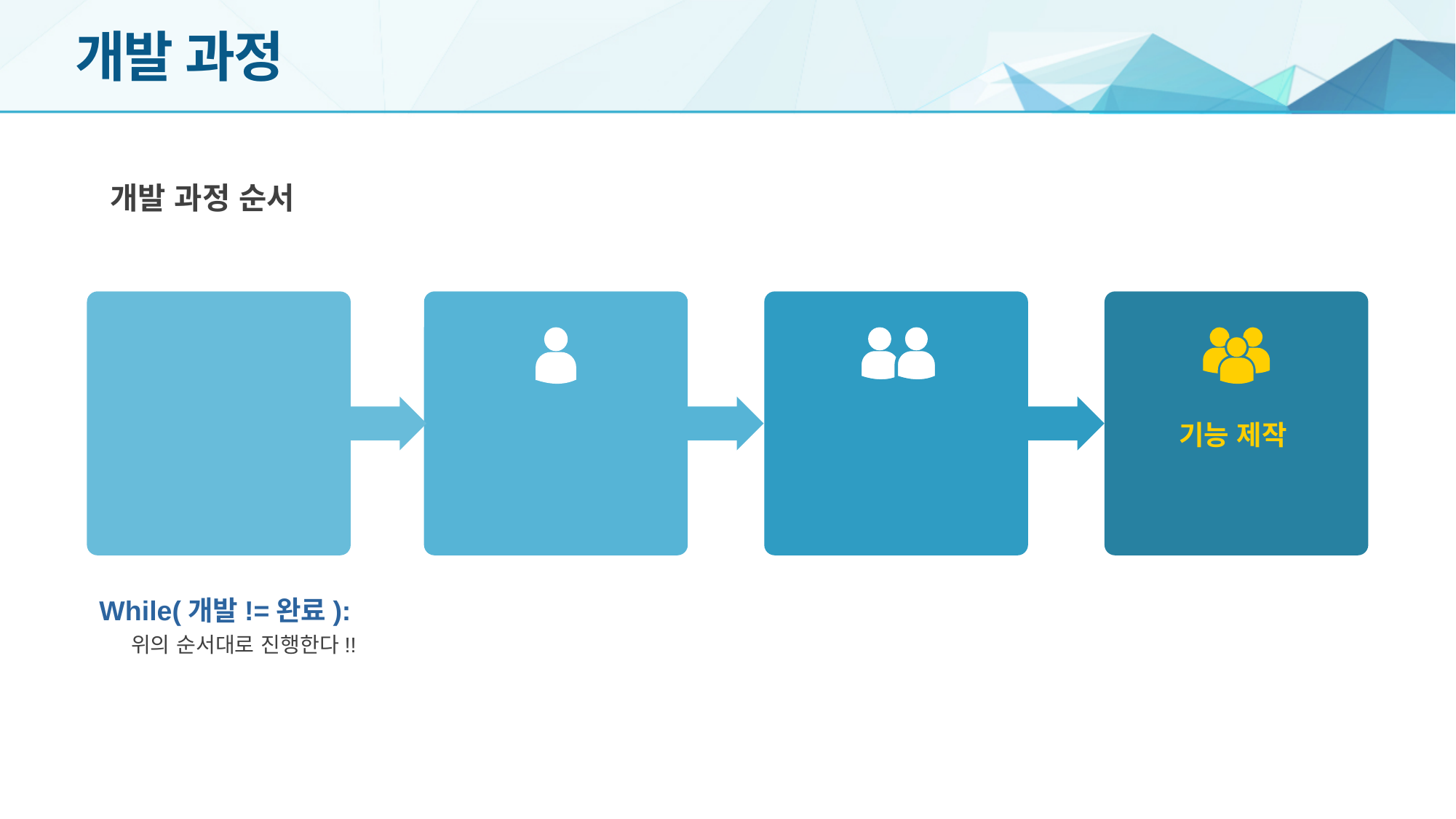

# 개발 과정
개발 과정 순서

START
아이디어 제시
디자인 구축
기능 제작
기능 제작에 필요한
아이디어를 스스로
제시
제시된 아이디어를
바탕으로 실제로
프로그램을 작성
위젯의 선정과 위치를
 구성하는 과정
While(개발!=완료):
   위의 순서대로 진행한다!!